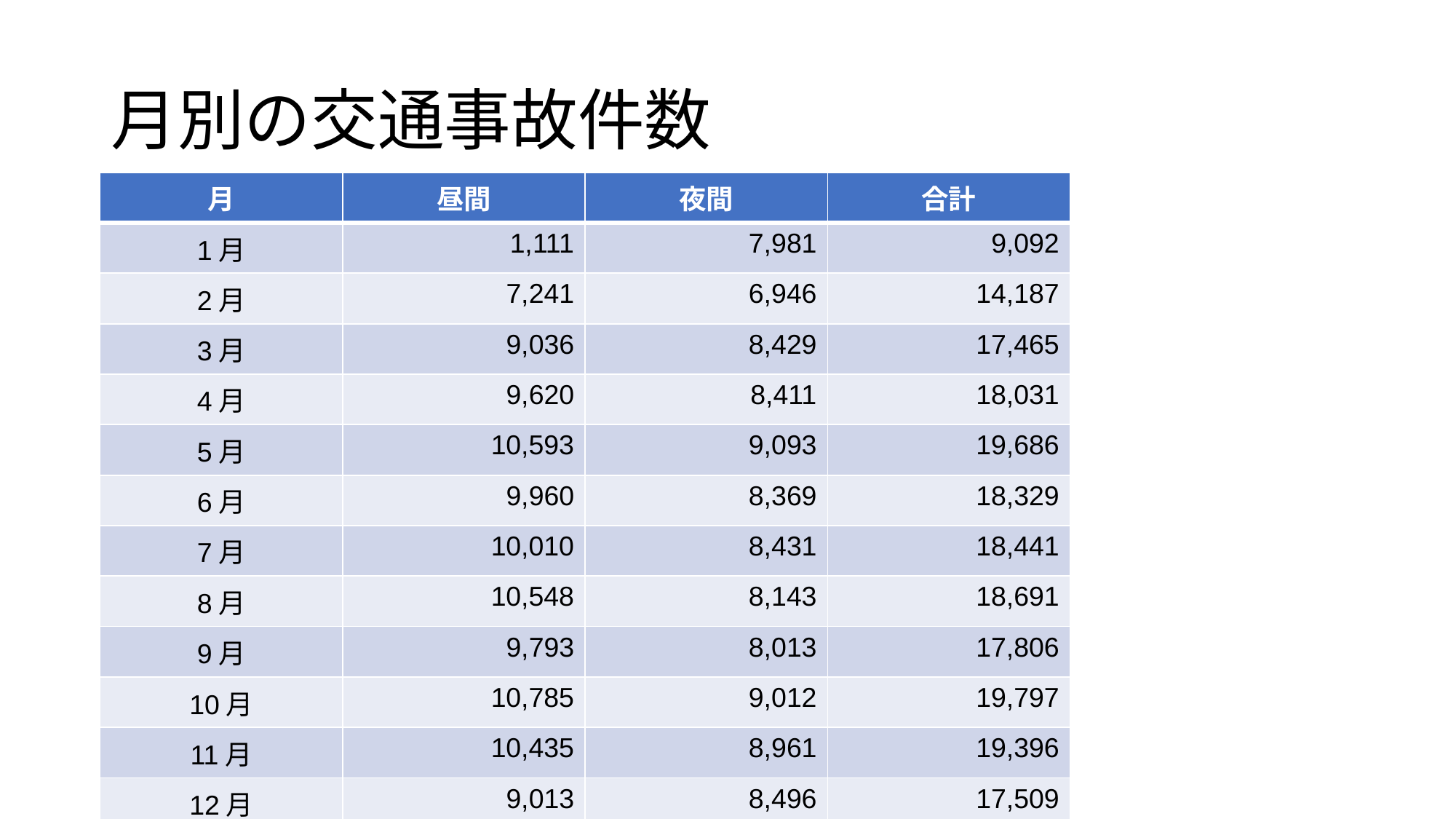

# 月別の交通事故件数
| 月 | 昼間 | 夜間 | 合計 |
| --- | --- | --- | --- |
| 1月 | 1,111 | 7,981 | 9,092 |
| 2月 | 7,241 | 6,946 | 14,187 |
| 3月 | 9,036 | 8,429 | 17,465 |
| 4月 | 9,620 | 8,411 | 18,031 |
| 5月 | 10,593 | 9,093 | 19,686 |
| 6月 | 9,960 | 8,369 | 18,329 |
| 7月 | 10,010 | 8,431 | 18,441 |
| 8月 | 10,548 | 8,143 | 18,691 |
| 9月 | 9,793 | 8,013 | 17,806 |
| 10月 | 10,785 | 9,012 | 19,797 |
| 11月 | 10,435 | 8,961 | 19,396 |
| 12月 | 9,013 | 8,496 | 17,509 |